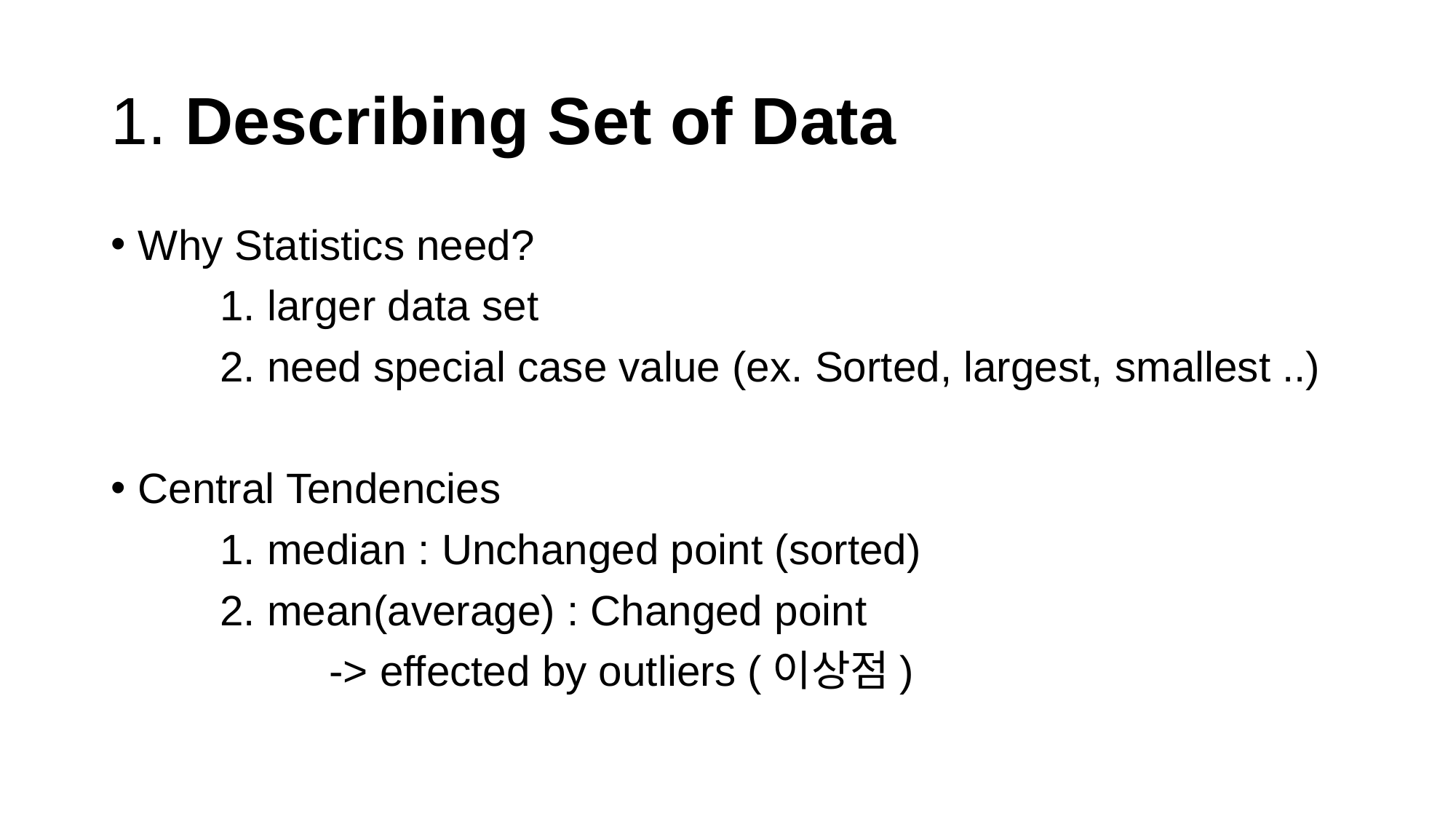

# 1. Describing Set of Data
Why Statistics need?
	1. larger data set
	2. need special case value (ex. Sorted, largest, smallest ..)

Central Tendencies
	1. median : Unchanged point (sorted)
	2. mean(average) : Changed point
		-> effected by outliers (이상점)